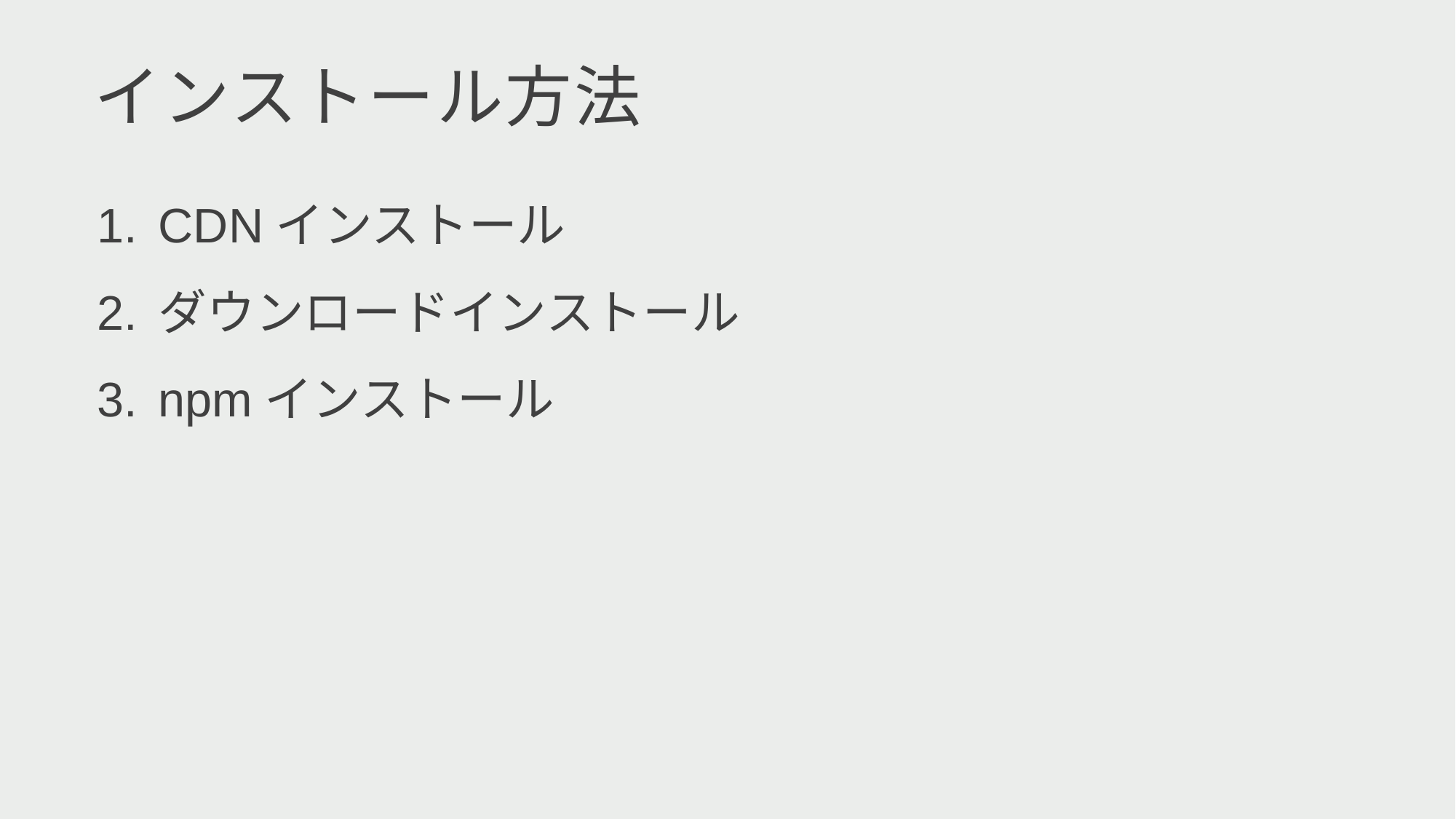

インストール方法
CDNインストール
ダウンロードインストール
npmインストール